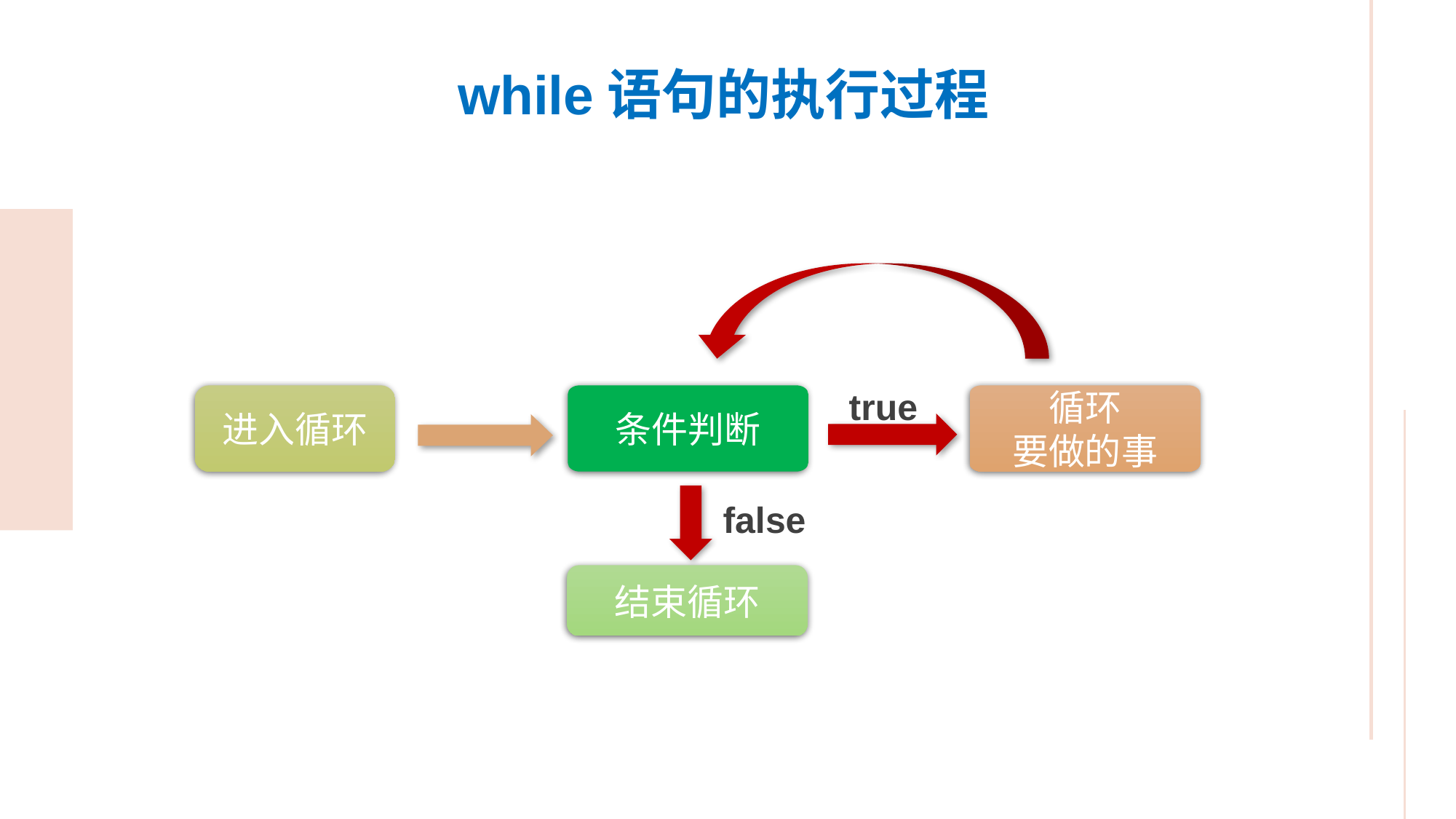

while语句的执行过程

true
进入循环
条件判断
循环
要做的事

false

结束循环